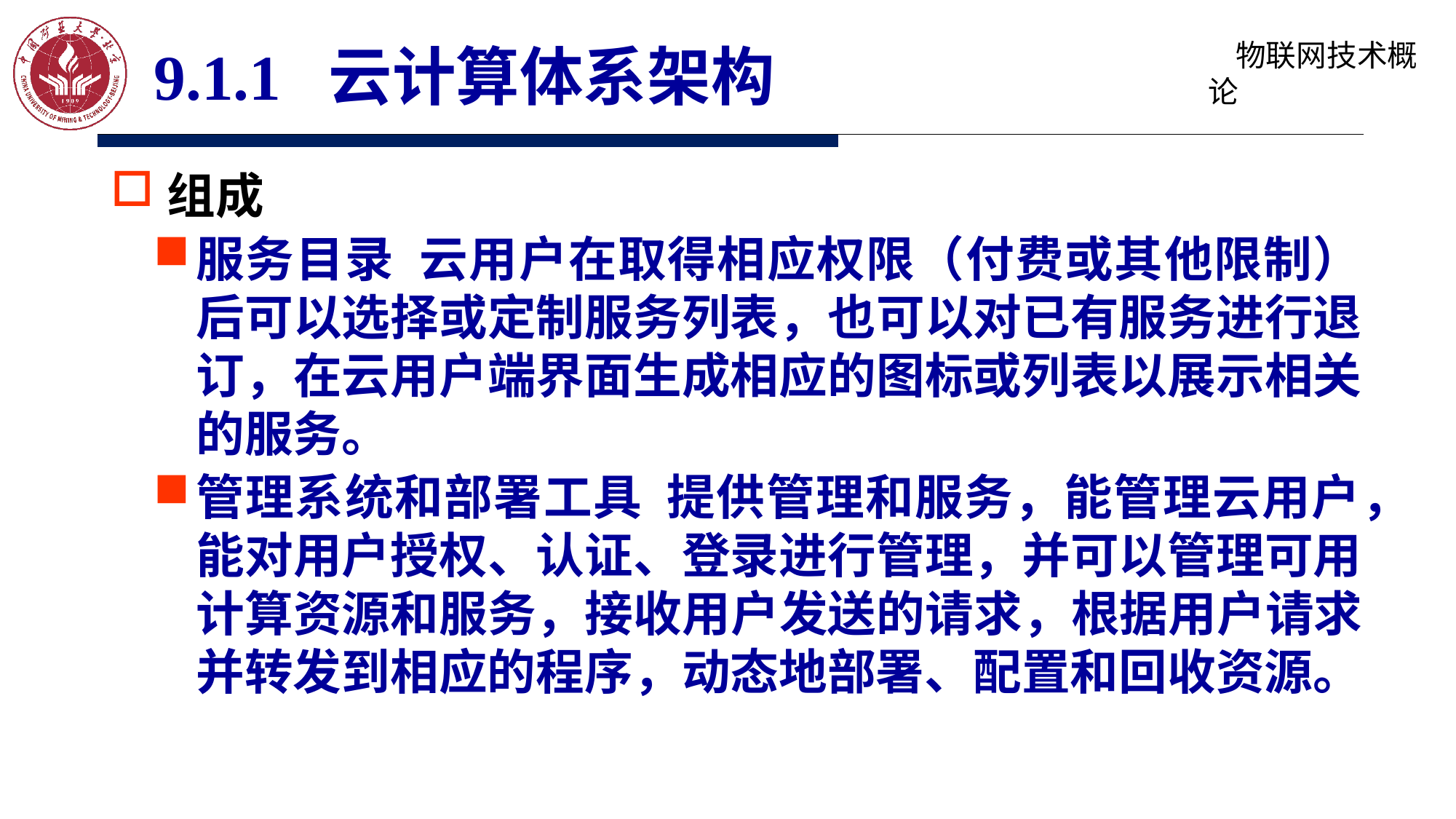

9.1.1  云计算体系架构
组成
服务目录  云用户在取得相应权限（付费或其他限制）后可以选择或定制服务列表，也可以对已有服务进行退订，在云用户端界面生成相应的图标或列表以展示相关的服务。
管理系统和部署工具  提供管理和服务，能管理云用户，能对用户授权、认证、登录进行管理，并可以管理可用计算资源和服务，接收用户发送的请求，根据用户请求并转发到相应的程序，动态地部署、配置和回收资源。